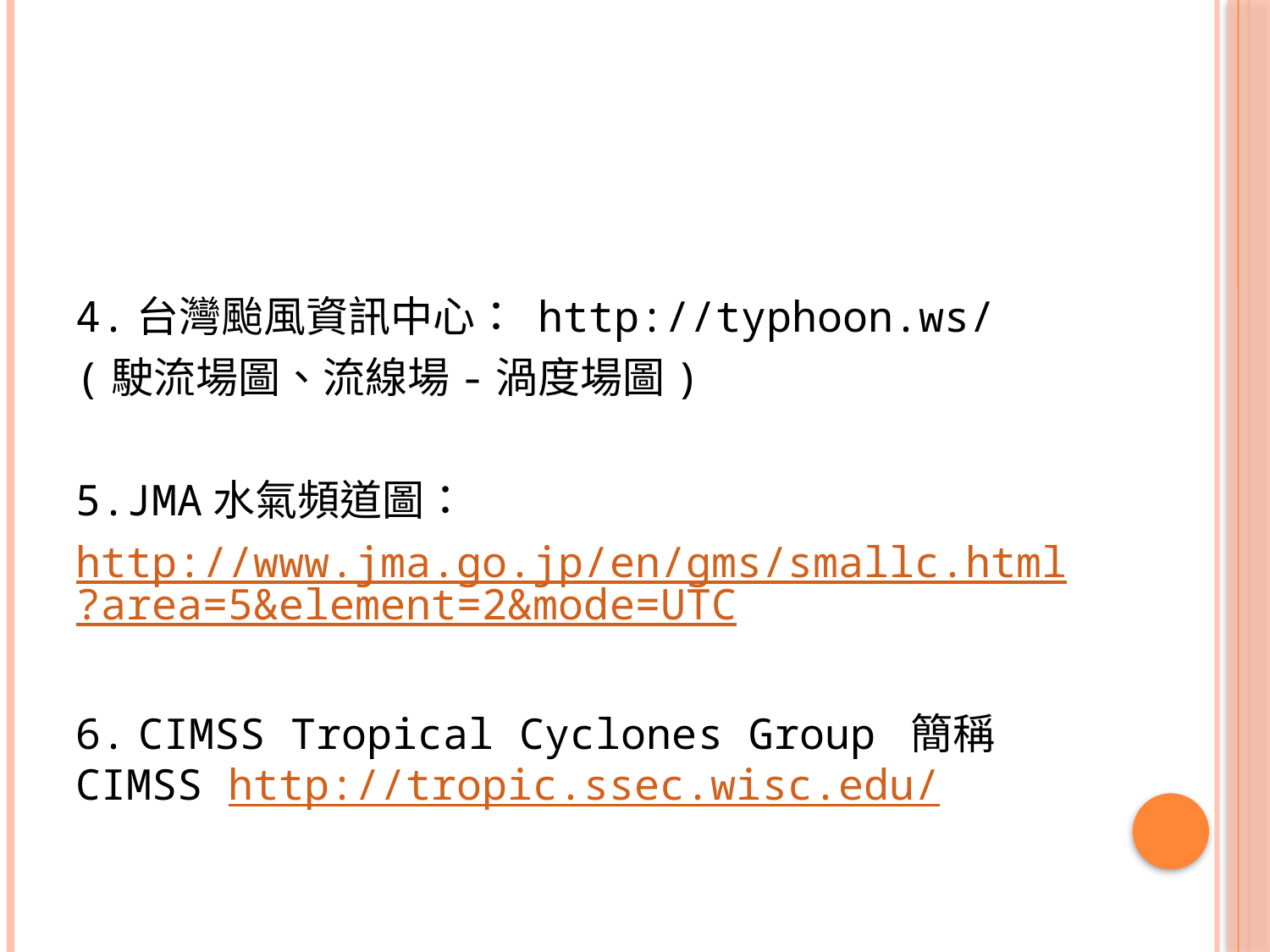

#

4.台灣颱風資訊中心： http://typhoon.ws/
(駛流場圖、流線場-渦度場圖)

5.JMA水氣頻道圖：
http://www.jma.go.jp/en/gms/smallc.html?area=5&element=2&mode=UTC

6. CIMSS Tropical Cyclones Group 簡稱CIMSS http://tropic.ssec.wisc.edu/